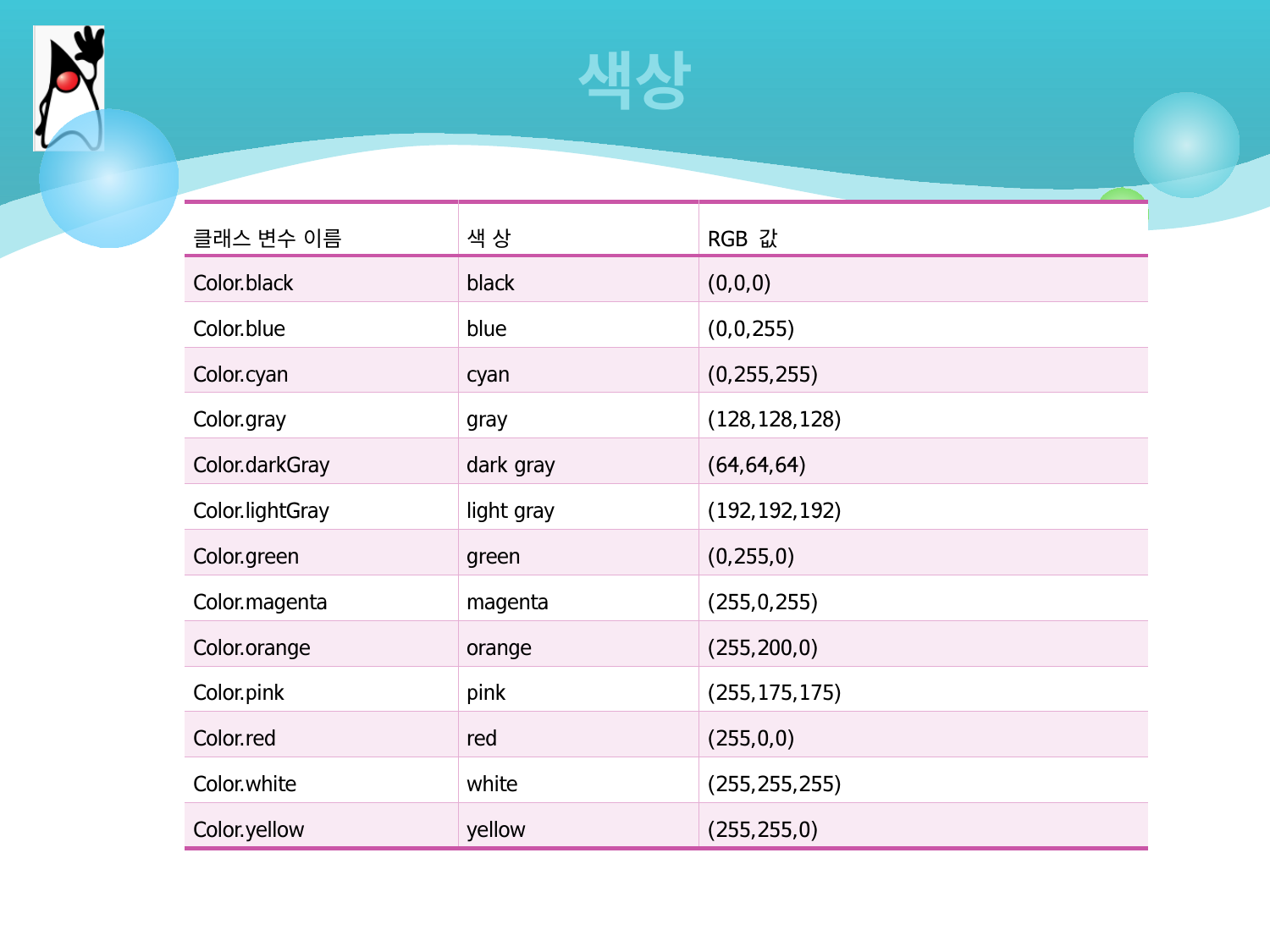

# 색상
| 클래스 변수 이름 | 색 상 | RGB 값 |
| --- | --- | --- |
| Color.black | black | (0,0,0) |
| Color.blue | blue | (0,0,255) |
| Color.cyan | cyan | (0,255,255) |
| Color.gray | gray | (128,128,128) |
| Color.darkGray | dark gray | (64,64,64) |
| Color.lightGray | light gray | (192,192,192) |
| Color.green | green | (0,255,0) |
| Color.magenta | magenta | (255,0,255) |
| Color.orange | orange | (255,200,0) |
| Color.pink | pink | (255,175,175) |
| Color.red | red | (255,0,0) |
| Color.white | white | (255,255,255) |
| Color.yellow | yellow | (255,255,0) |